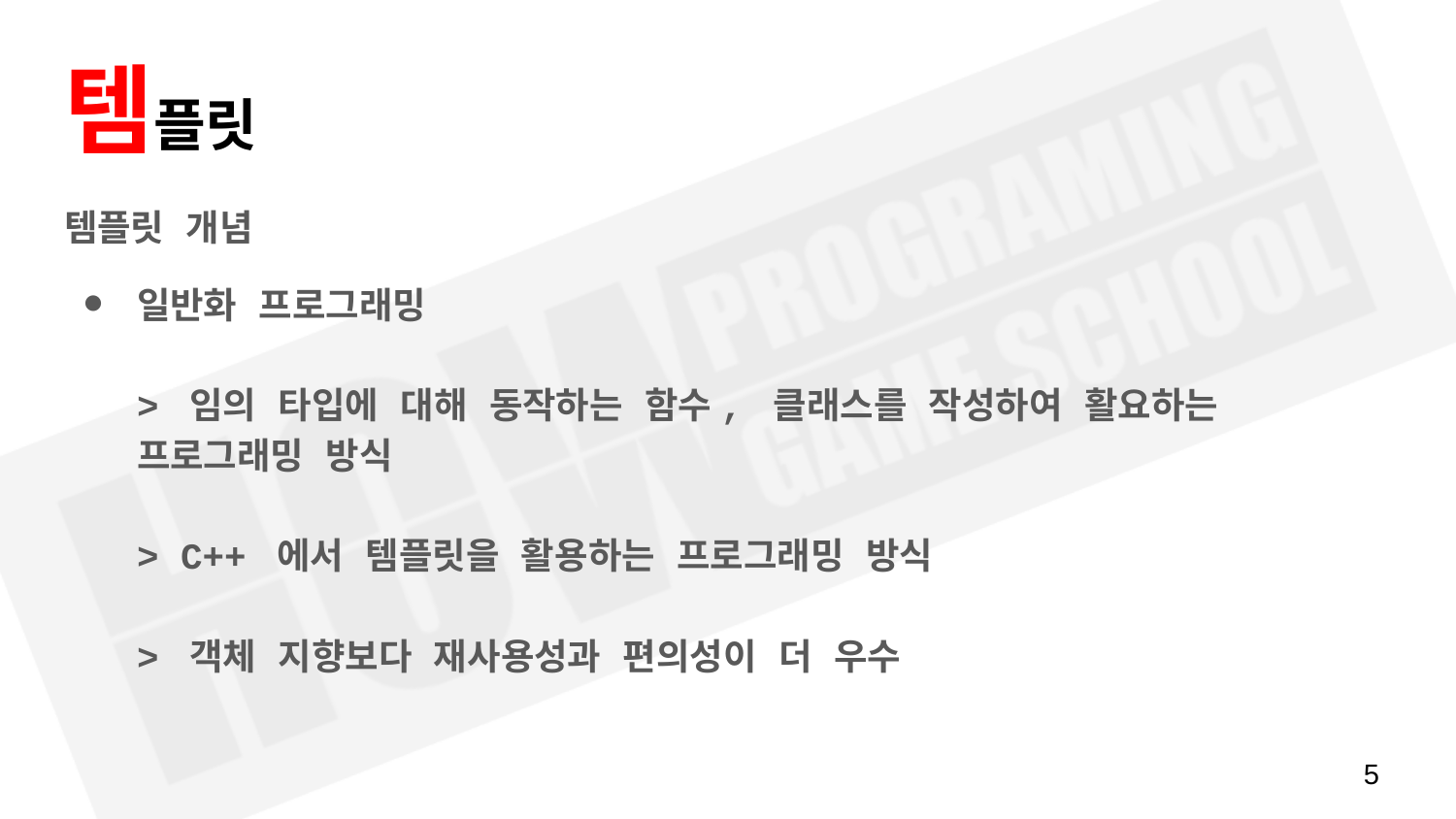

# 템플릿
템플릿 개념
일반화 프로그래밍
> 임의 타입에 대해 동작하는 함수, 클래스를 작성하여 활요하는 프로그래밍 방식
> C++ 에서 템플릿을 활용하는 프로그래밍 방식
> 객체 지향보다 재사용성과 편의성이 더 우수
5